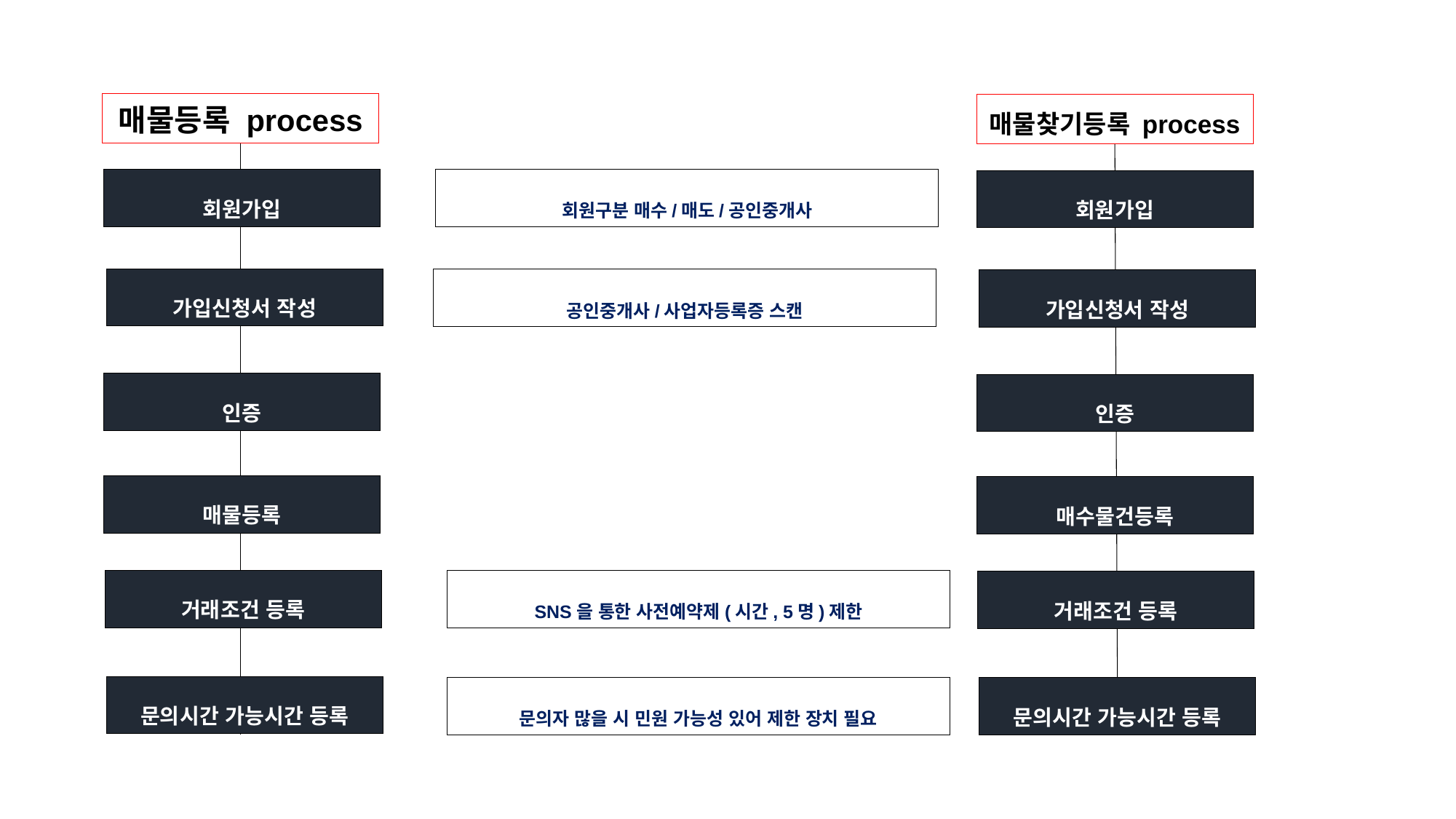

# 매물등록 process
매물찾기등록 process
회원가입
회원구분 매수/매도/공인중개사
회원가입
가입신청서 작성
공인중개사/사업자등록증 스캔
가입신청서 작성
인증
인증
매물등록
매수물건등록
거래조건 등록
SNS을 통한 사전예약제(시간, 5명)제한
거래조건 등록
문의시간 가능시간 등록
문의자 많을 시 민원 가능성 있어 제한 장치 필요
문의시간 가능시간 등록